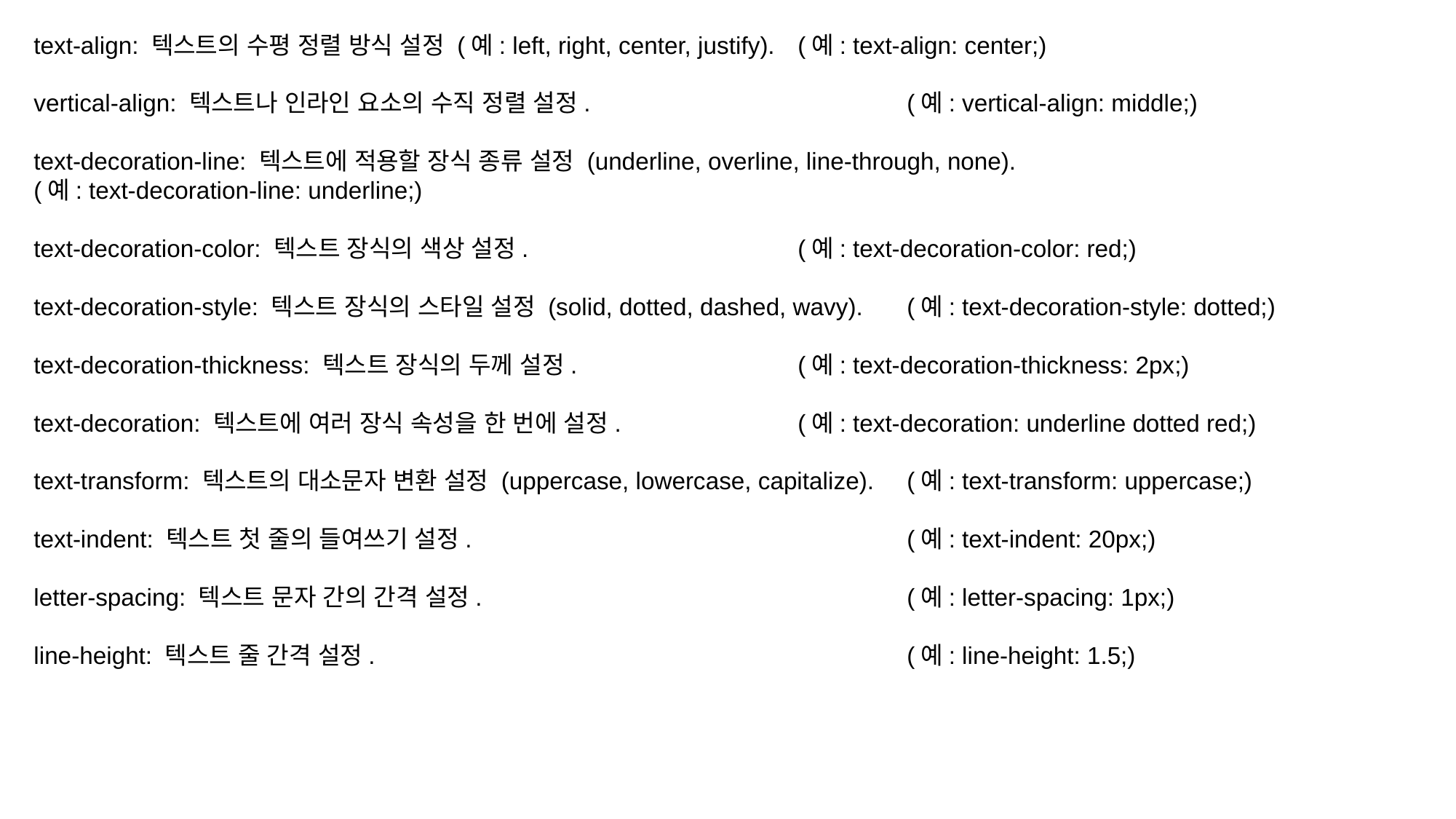

text-align: 텍스트의 수평 정렬 방식 설정 (예: left, right, center, justify).	(예: text-align: center;)

vertical-align: 텍스트나 인라인 요소의 수직 정렬 설정.			(예: vertical-align: middle;)

text-decoration-line: 텍스트에 적용할 장식 종류 설정 (underline, overline, line-through, none).
(예: text-decoration-line: underline;)

text-decoration-color: 텍스트 장식의 색상 설정.			(예: text-decoration-color: red;)

text-decoration-style: 텍스트 장식의 스타일 설정 (solid, dotted, dashed, wavy).	(예: text-decoration-style: dotted;)

text-decoration-thickness: 텍스트 장식의 두께 설정.			(예: text-decoration-thickness: 2px;)

text-decoration: 텍스트에 여러 장식 속성을 한 번에 설정.		(예: text-decoration: underline dotted red;)

text-transform: 텍스트의 대소문자 변환 설정 (uppercase, lowercase, capitalize).	(예: text-transform: uppercase;)

text-indent: 텍스트 첫 줄의 들여쓰기 설정.				(예: text-indent: 20px;)

letter-spacing: 텍스트 문자 간의 간격 설정.				(예: letter-spacing: 1px;)

line-height: 텍스트 줄 간격 설정.					(예: line-height: 1.5;)